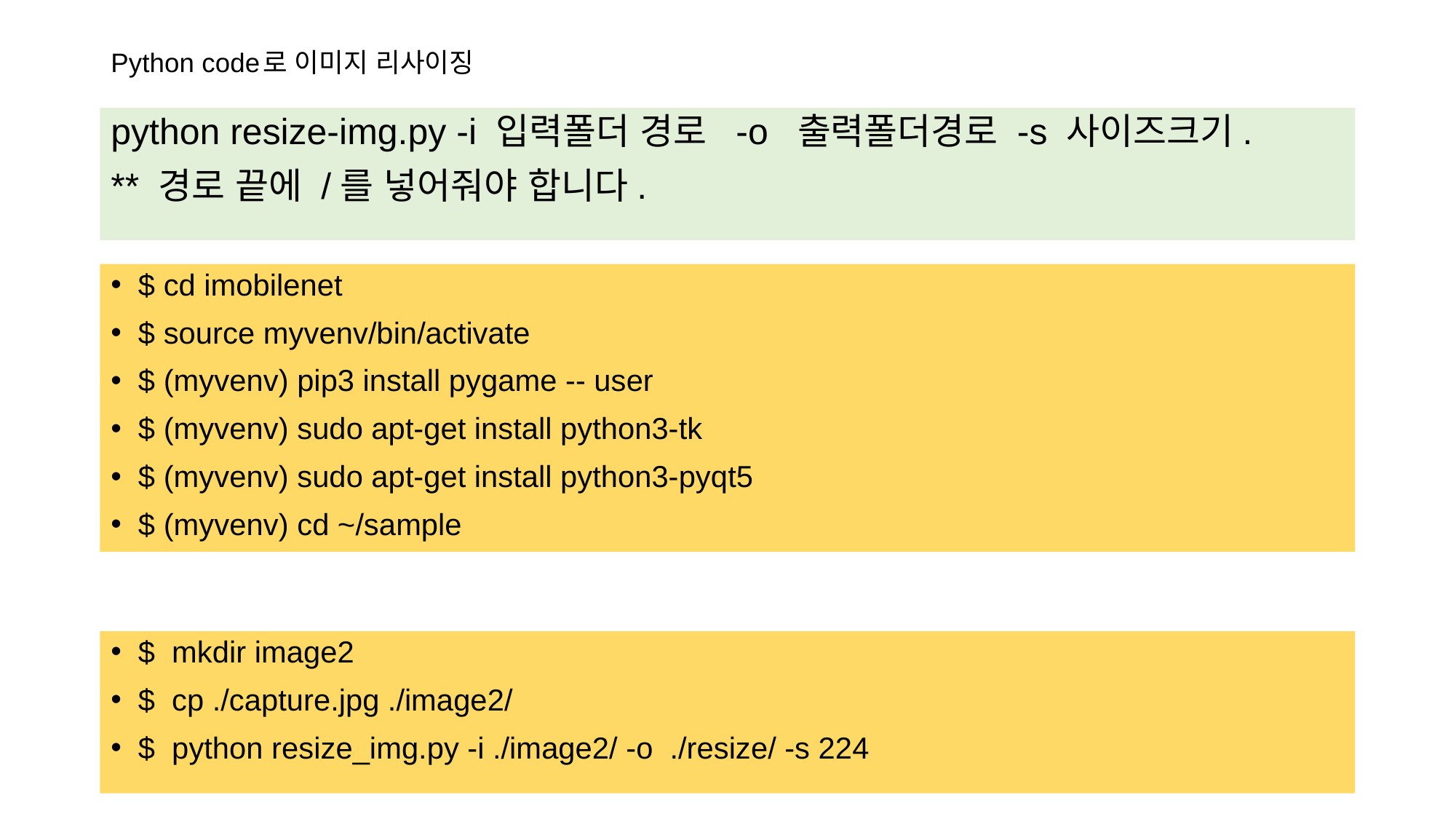

# Python code로 이미지 리사이징
python resize-img.py -i 입력폴더 경로  -o  출력폴더경로 -s 사이즈크기.
** 경로 끝에 /를 넣어줘야 합니다.
$ cd imobilenet
$ source myvenv/bin/activate
$ (myvenv) pip3 install pygame -- user
$ (myvenv) sudo apt-get install python3-tk
$ (myvenv) sudo apt-get install python3-pyqt5
$ (myvenv) cd ~/sample

$  mkdir image2
$  cp ./capture.jpg ./image2/
$  python resize_img.py -i ./image2/ -o  ./resize/ -s 224